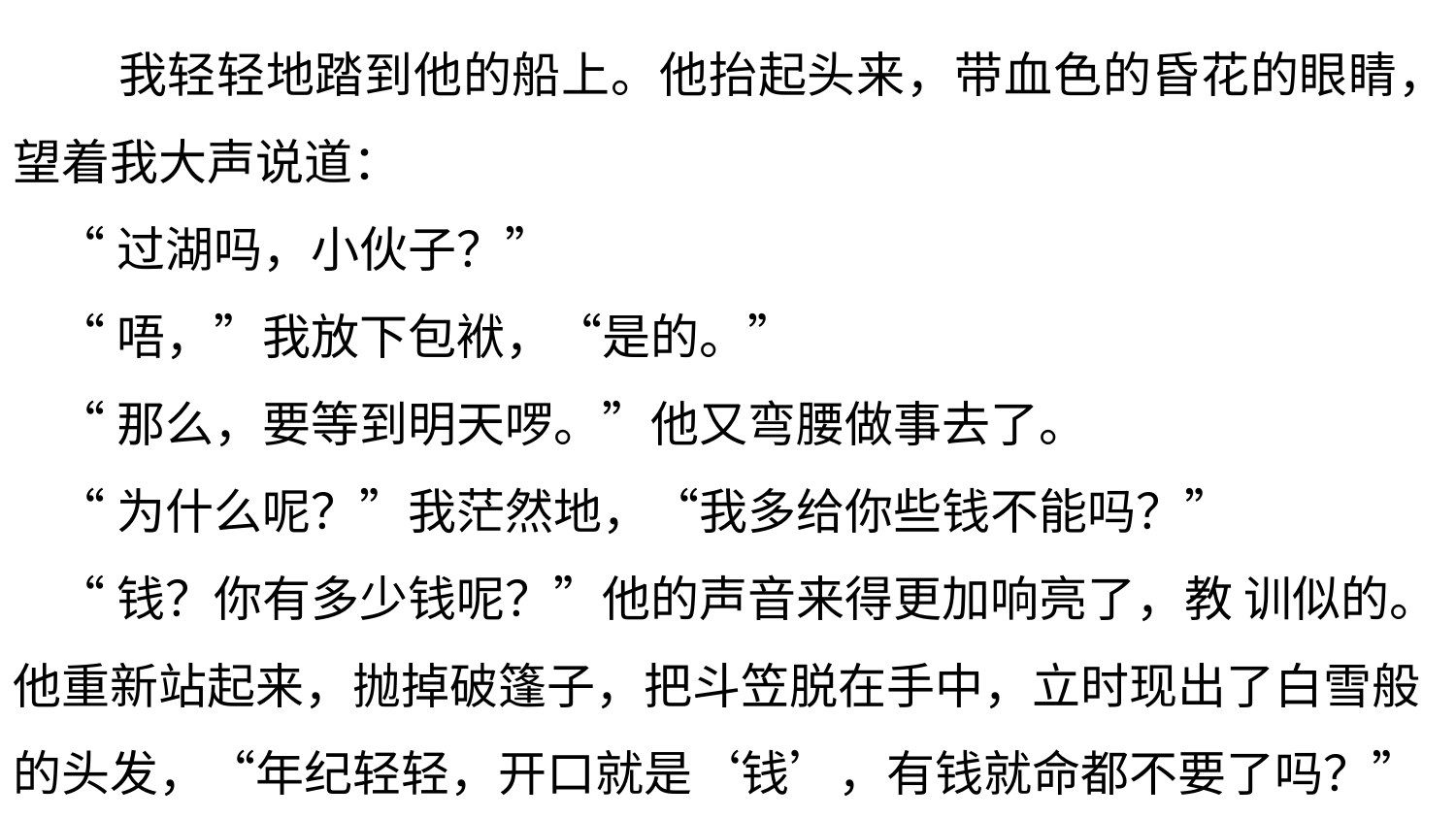

我轻轻地踏到他的船上。他抬起头来，带血色的昏花的眼睛，望着我大声说道：
    “过湖吗，小伙子？”
    “唔，”我放下包袱，“是的。”
    “那么，要等到明天啰。”他又弯腰做事去了。
    “为什么呢？”我茫然地，“我多给你些钱不能吗？”
    “钱？你有多少钱呢？”他的声音来得更加响亮了，教 训似的。他重新站起来，抛掉破篷子，把斗笠脱在手中，立时现出了白雪般的头发，“年纪轻轻，开口就是‘钱’，有钱就命都不要了吗？”